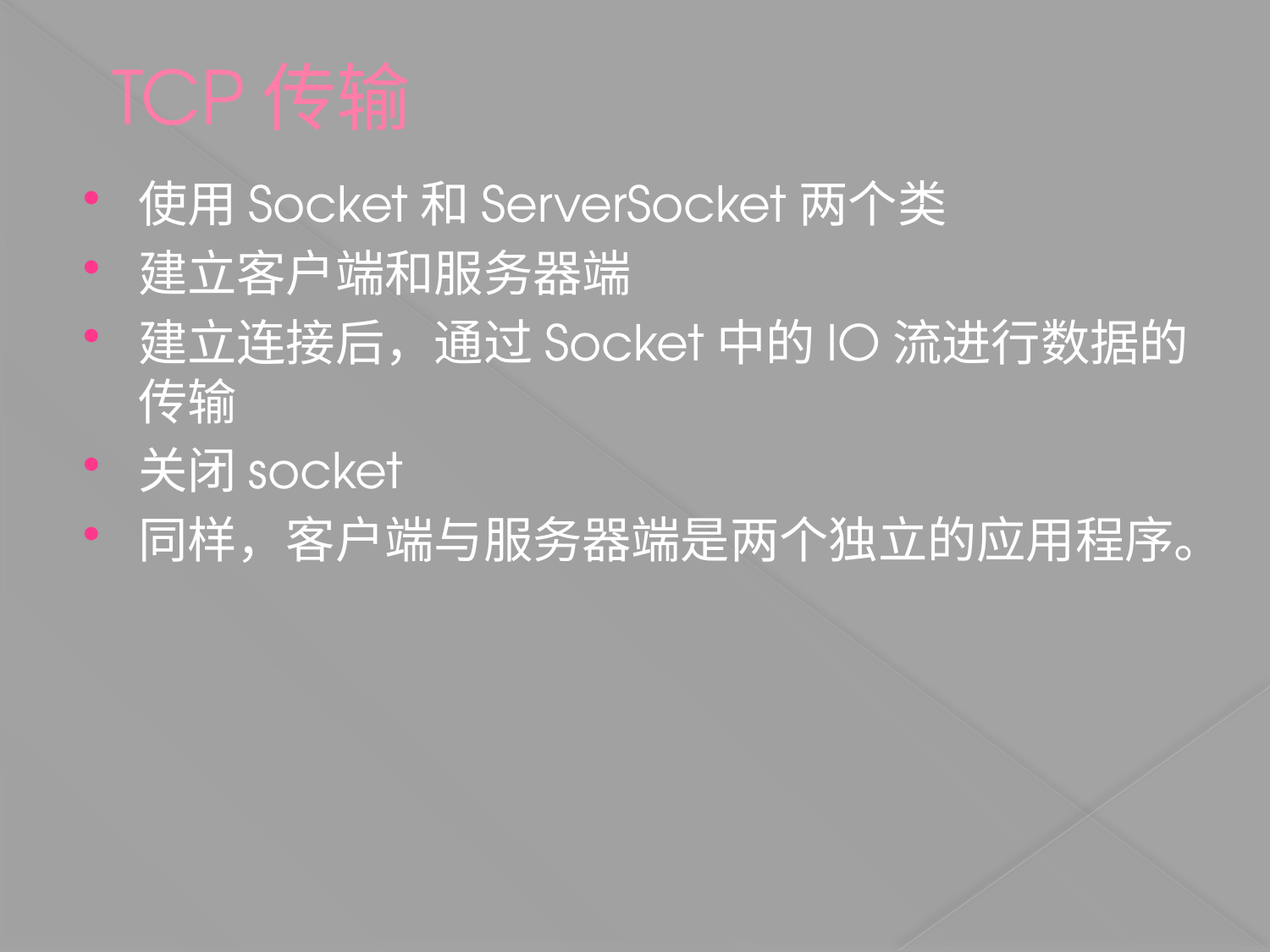

# TCP传输
使用Socket和ServerSocket两个类
建立客户端和服务器端
建立连接后，通过Socket中的IO流进行数据的传输
关闭socket
同样，客户端与服务器端是两个独立的应用程序。